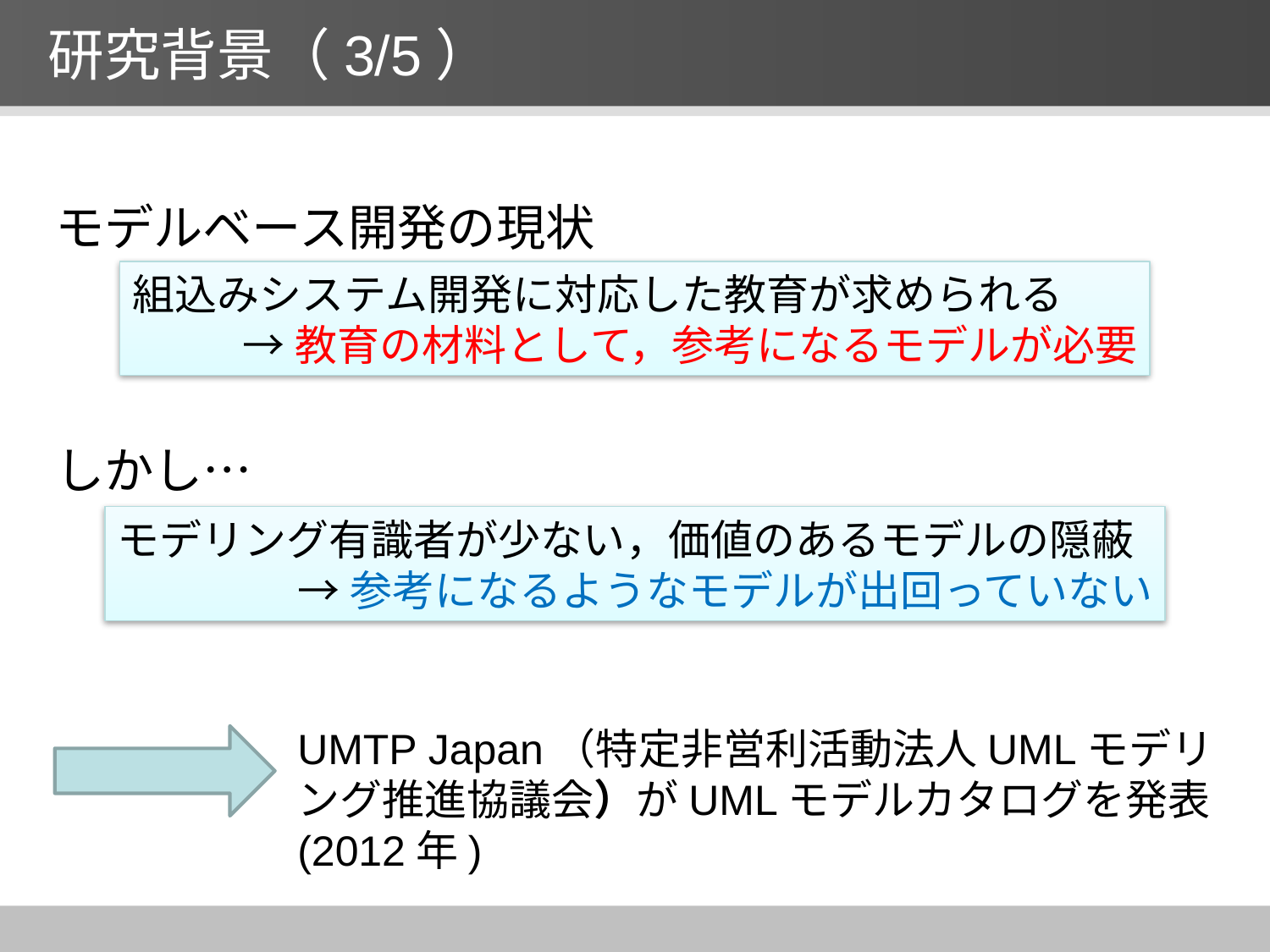

# 研究背景（3/5）
モデルベース開発の現状

しかし…
組込みシステム開発に対応した教育が求められる
→教育の材料として，参考になるモデルが必要
モデリング有識者が少ない，価値のあるモデルの隠蔽
→参考になるようなモデルが出回っていない
UMTP Japan（特定非営利活動法人UMLモデリング推進協議会）がUMLモデルカタログを発表(2012年)